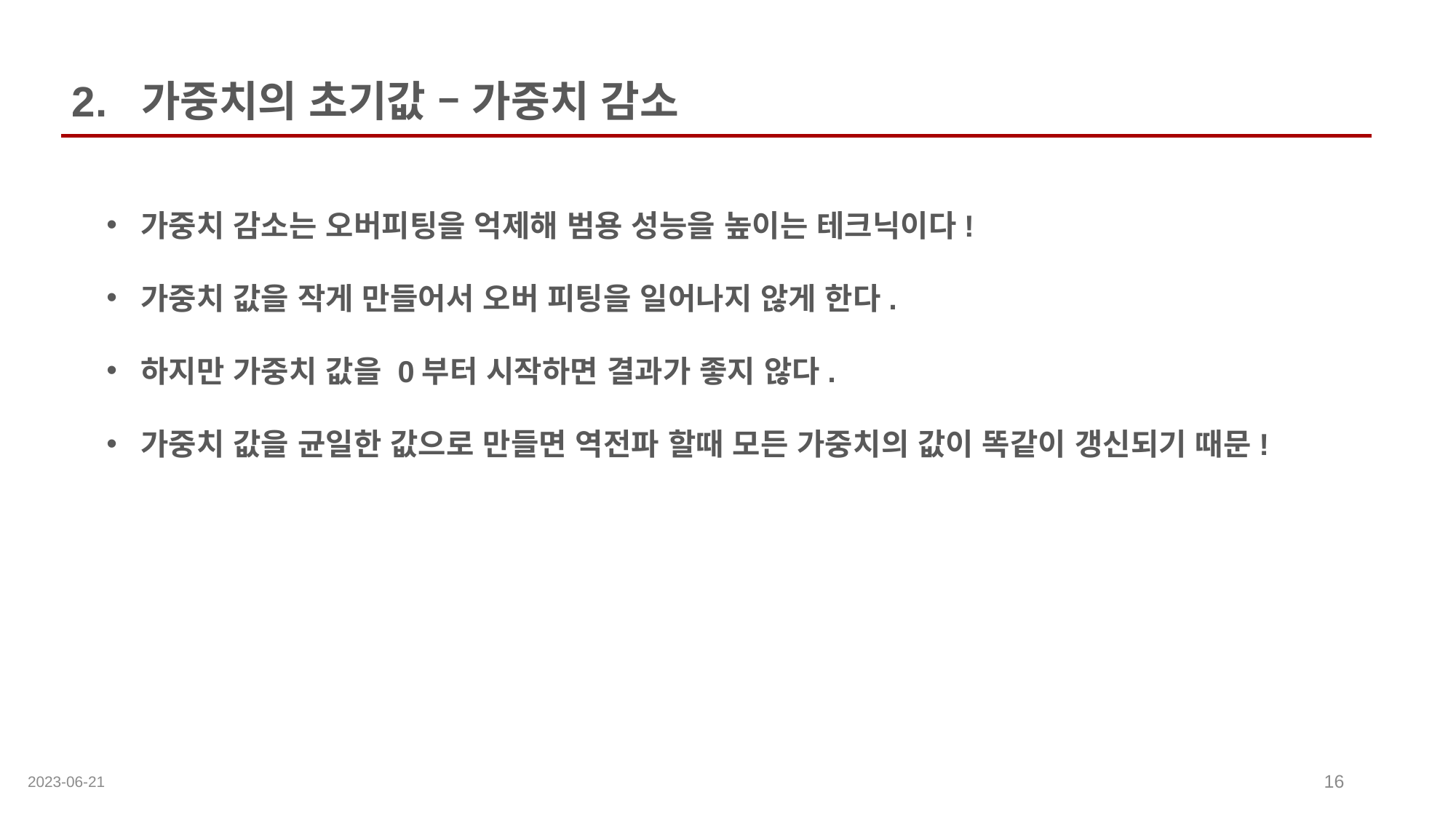

2.  가중치의 초기값 – 가중치 감소
가중치 감소는 오버피팅을 억제해 범용 성능을 높이는 테크닉이다!

가중치 값을 작게 만들어서 오버 피팅을 일어나지 않게 한다.

하지만 가중치 값을 0부터 시작하면 결과가 좋지 않다.

가중치 값을 균일한 값으로 만들면 역전파 할때 모든 가중치의 값이 똑같이 갱신되기 때문!

2023-06-21
16